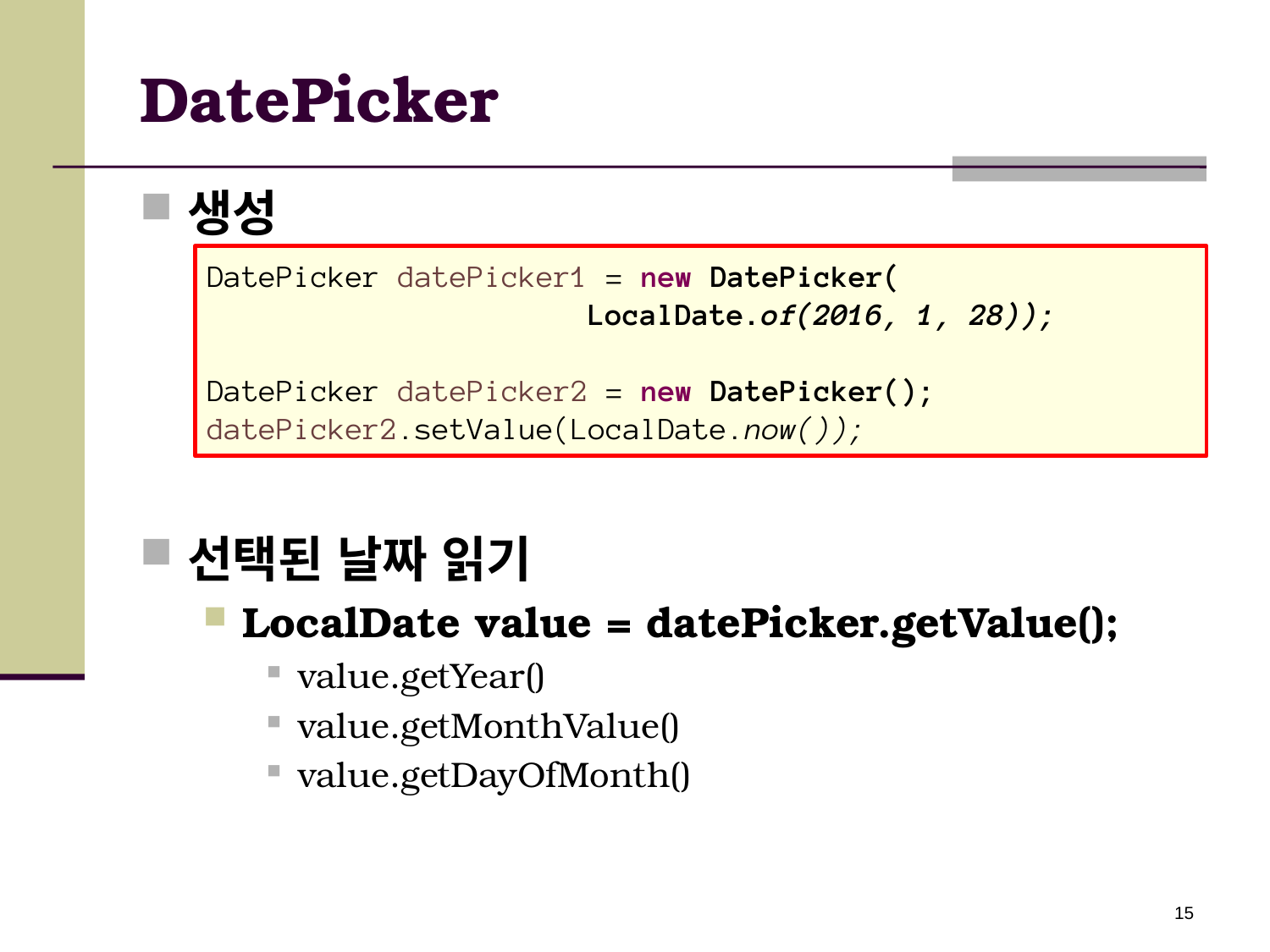

# DatePicker
생성

선택된 날짜 읽기
LocalDate value = datePicker.getValue();
value.getYear()
value.getMonthValue()
value.getDayOfMonth()
DatePicker datePicker1 = new DatePicker(
			LocalDate.of(2016, 1, 28));

DatePicker datePicker2 = new DatePicker();
datePicker2.setValue(LocalDate.now());
15